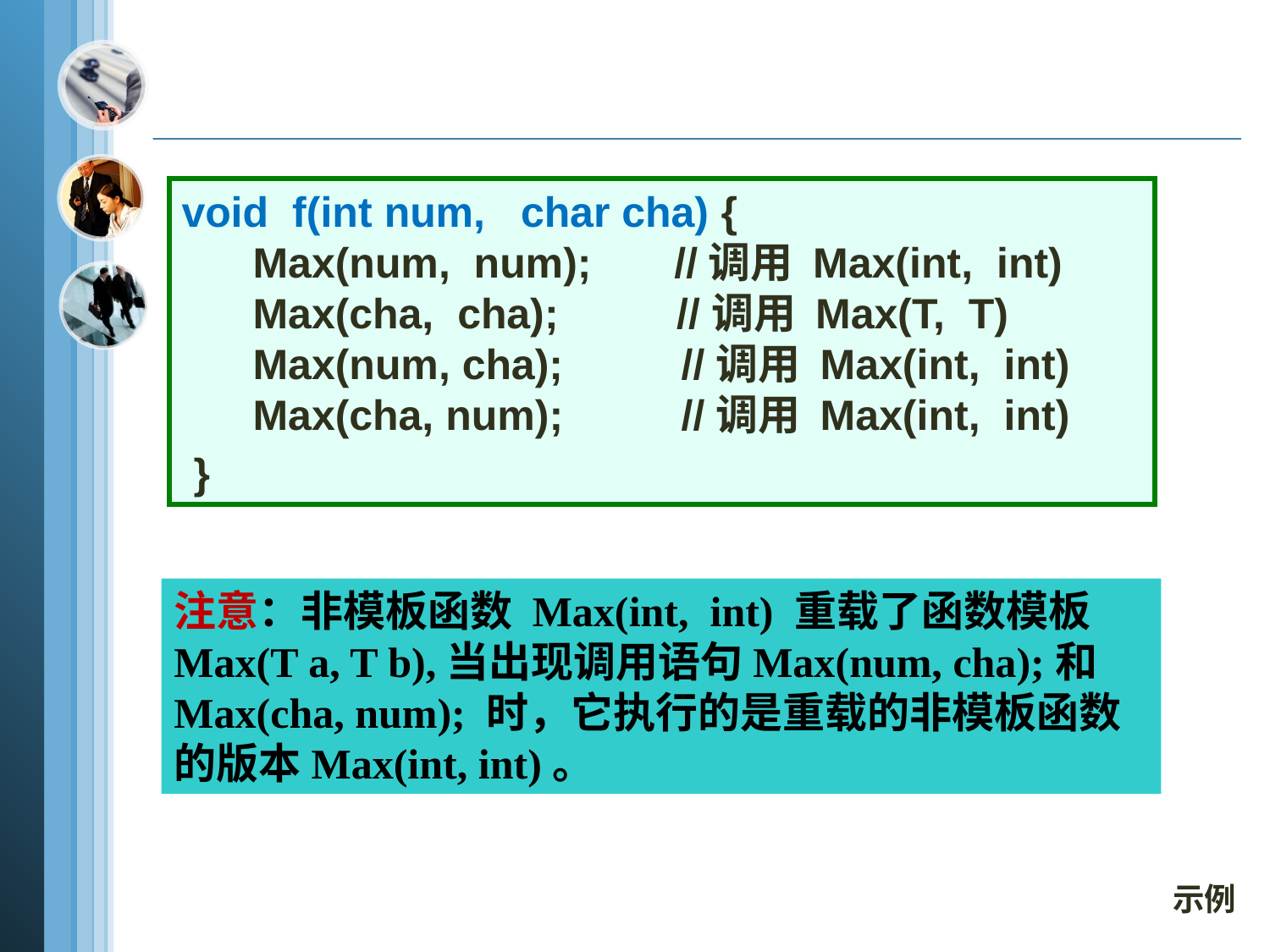

void  f(int num,   char cha) {
      Max(num,  num);       //调用 Max(int,  int)
      Max(cha,  cha);          //调用 Max(T,  T)
      Max(num, cha);          //调用 Max(int,  int)
      Max(cha, num);          //调用 Max(int,  int)
 }
注意：非模板函数 Max(int,  int) 重载了函数模板Max(T a, T b),当出现调用语句Max(num, cha);和Max(cha, num); 时，它执行的是重载的非模板函数的版本Max(int, int)。
示例